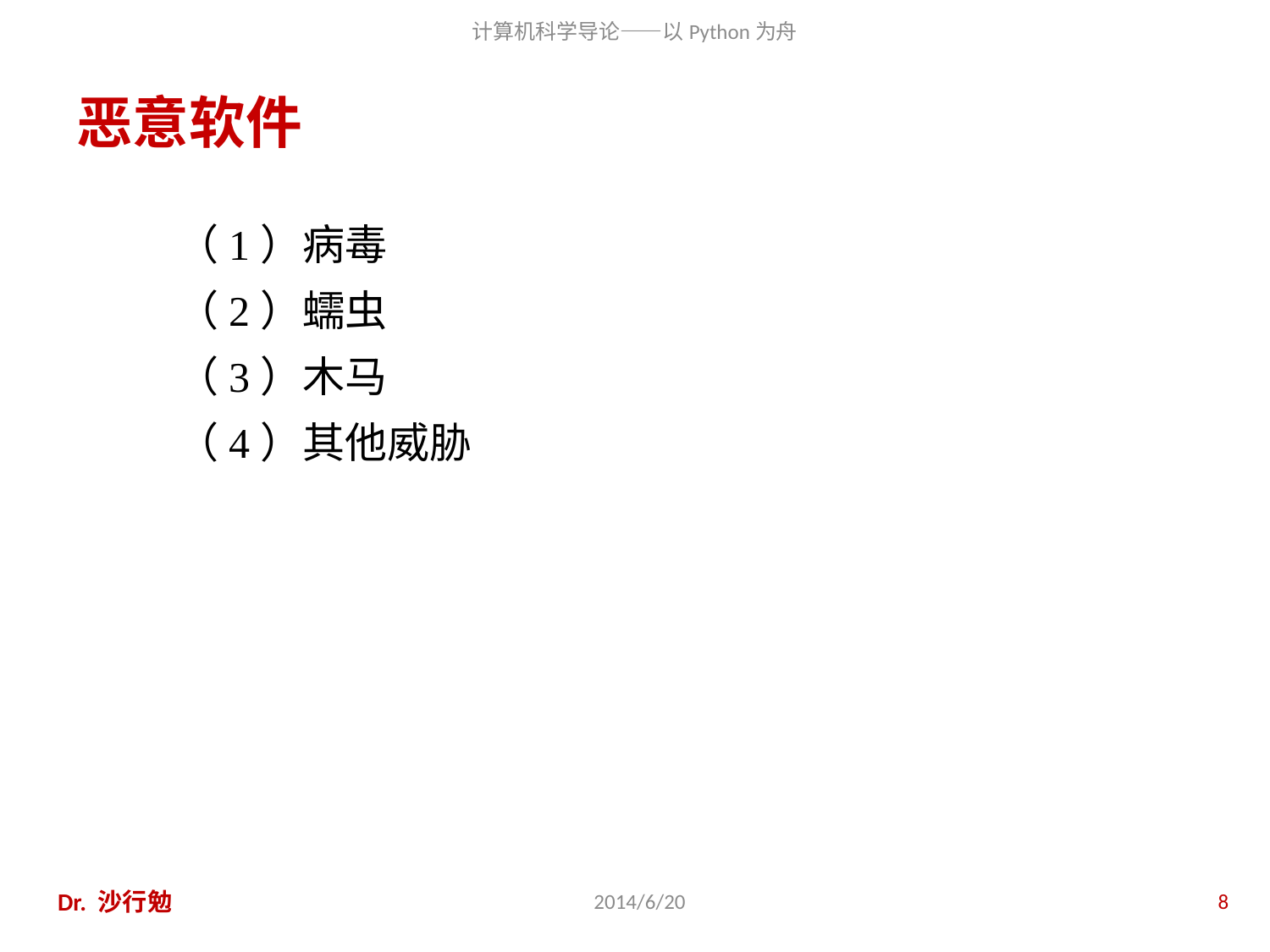

# 恶意软件
（1）病毒
（2）蠕虫
（3）木马
（4）其他威胁
Dr. 沙行勉
2014/6/20
8